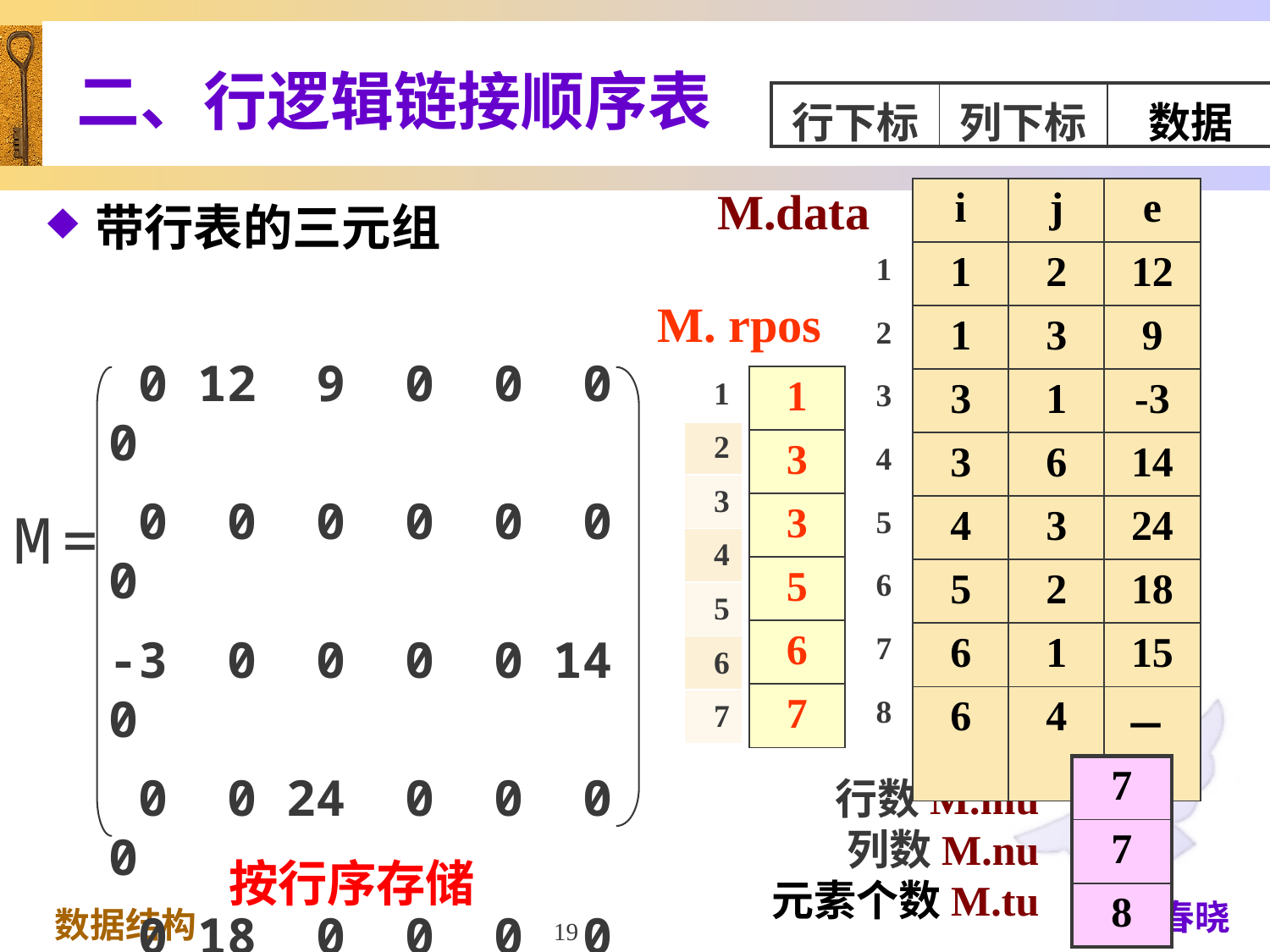

# 二、行逻辑链接顺序表
| 行下标 | 列下标 | 数据 |
| --- | --- | --- |
M.data
| i | j | e |
| --- | --- | --- |
| 1 | 2 | 12 |
| 1 | 3 | 9 |
| 3 | 1 | -3 |
| 3 | 6 | 14 |
| 4 | 3 | 24 |
| 5 | 2 | 18 |
| 6 | 1 | 15 |
| 6 | 4 | －7 |
带行表的三元组
| 1 |
| --- |
| 2 |
| 3 |
| 4 |
| 5 |
| 6 |
| 7 |
| 8 |
M. rpos
 0 12  9  0  0  0  0
 0  0  0  0  0  0  0
-3  0  0  0  0 14  0
 0  0 24  0  0  0  0
 0 18  0  0  0  0  0
15  0  0 -7  0  0  0

M =
| 1 |
| --- |
| 3 |
| 3 |
| 5 |
| 6 |
| 7 |
| 1 |
| --- |
| 2 |
| 3 |
| 4 |
| 5 |
| 6 |
| 7 |
| 7 |
| --- |
| 7 |
| 8 |
行数M.mu
列数M.nu
元素个数M.tu
按行序存储
19